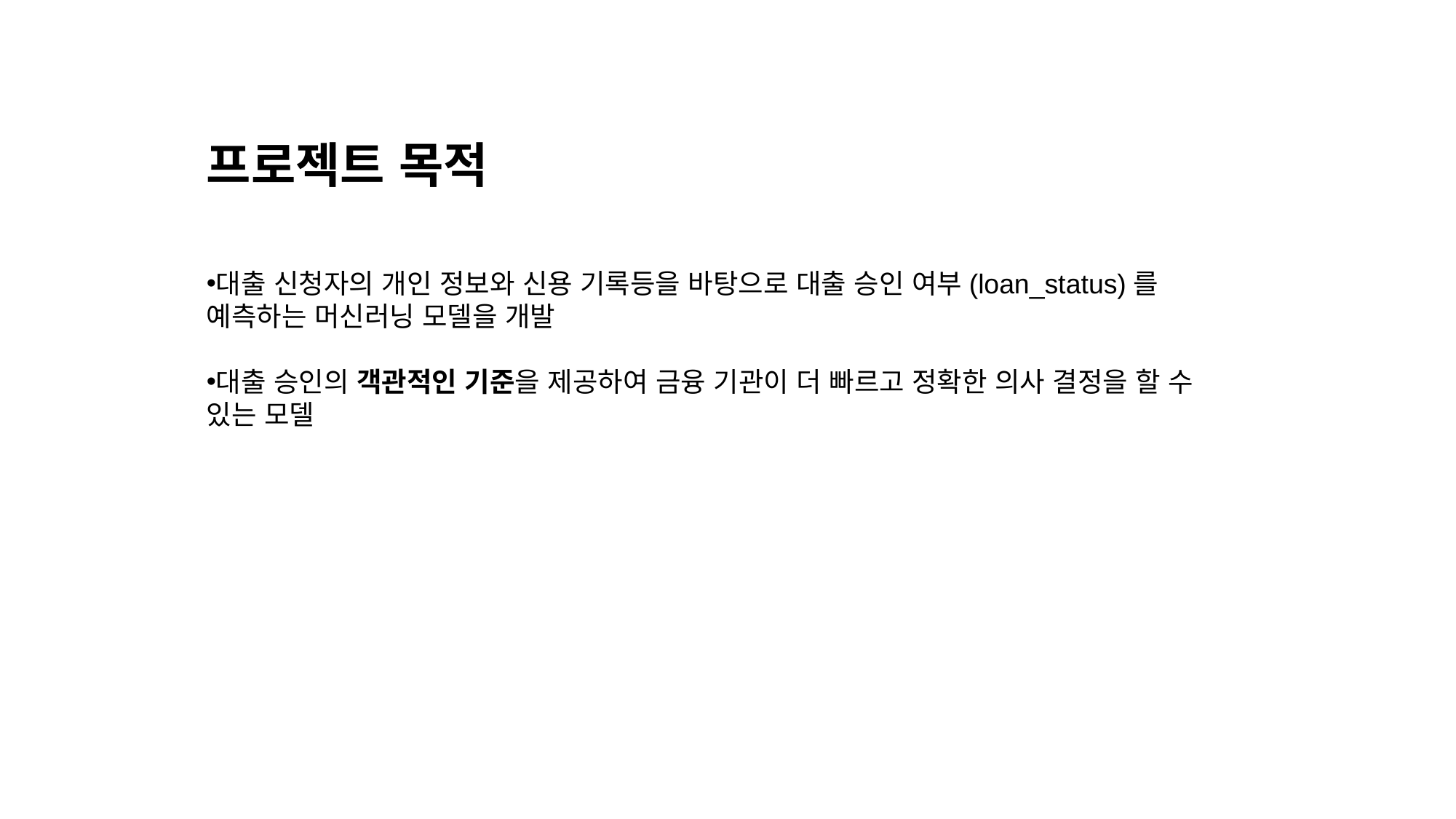

# 프로젝트 목적

대출 신청자의 개인 정보와 신용 기록등을 바탕으로 대출 승인 여부(loan_status)를 예측하는 머신러닝 모델을 개발

대출 승인의 객관적인 기준을 제공하여 금융 기관이 더 빠르고 정확한 의사 결정을 할 수 있는 모델